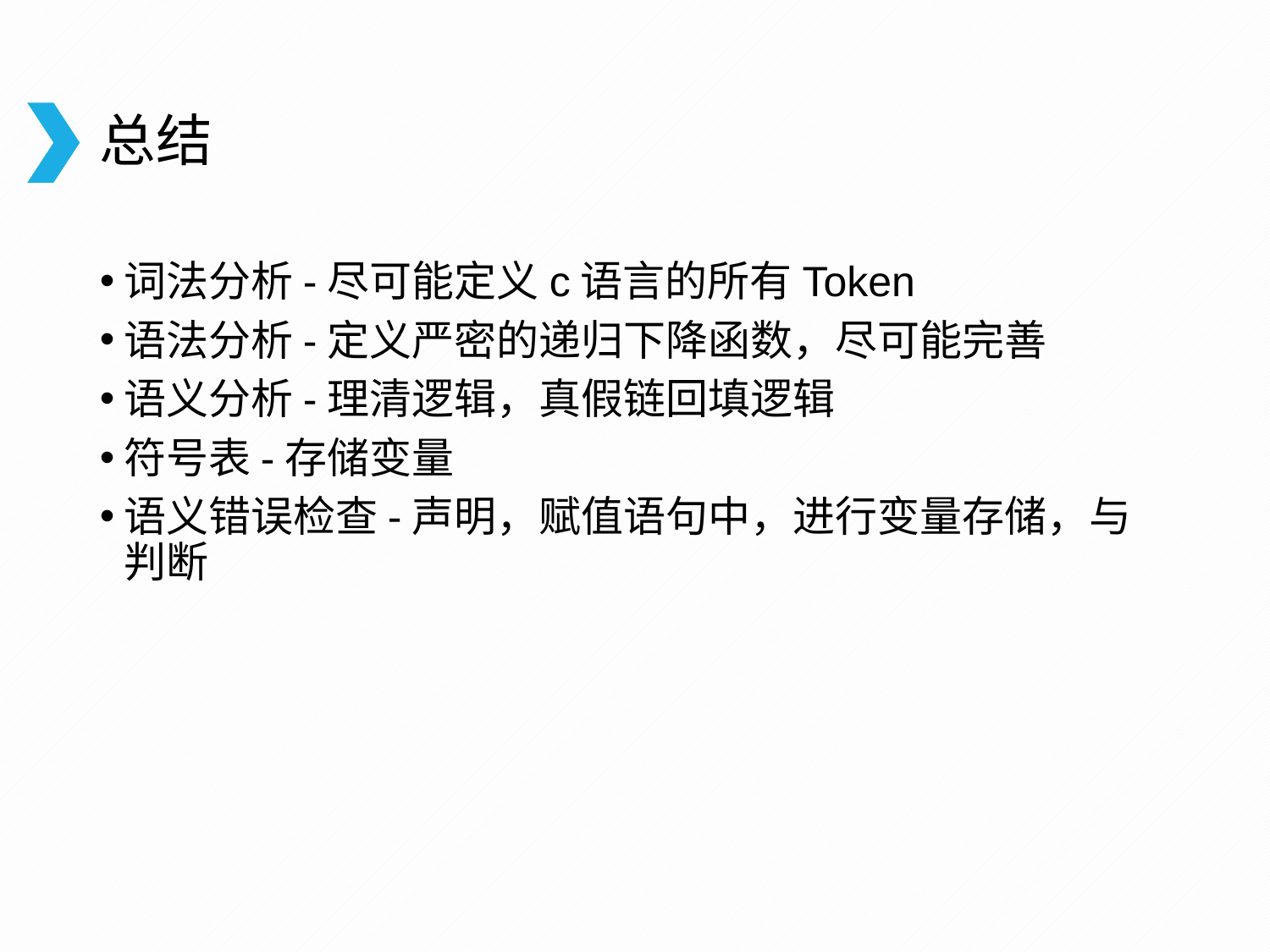

# 总结
词法分析-尽可能定义c语言的所有Token
语法分析-定义严密的递归下降函数，尽可能完善
语义分析-理清逻辑，真假链回填逻辑
符号表-存储变量
语义错误检查-声明，赋值语句中，进行变量存储，与判断